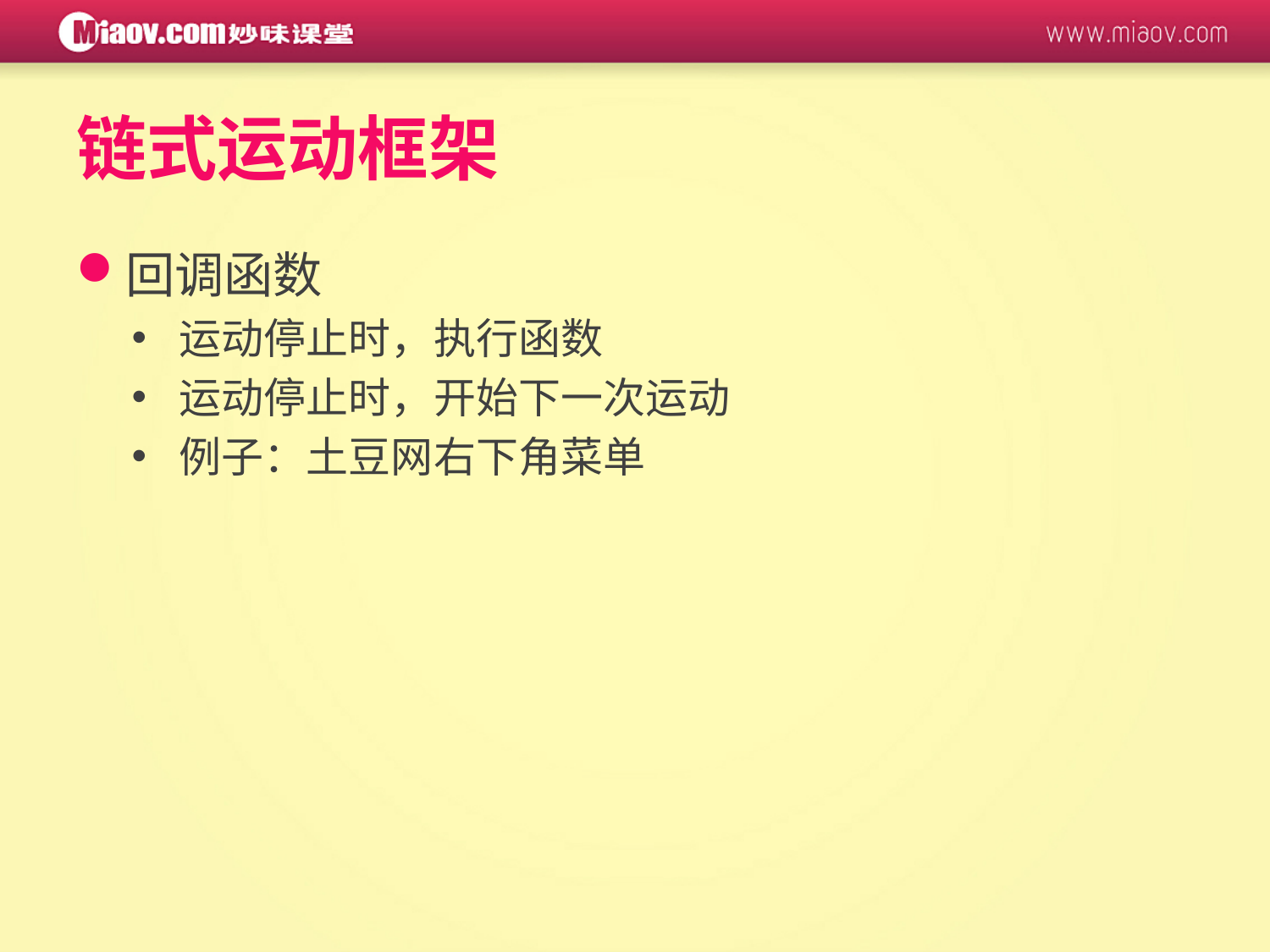

# 链式运动框架
回调函数
运动停止时，执行函数
运动停止时，开始下一次运动
例子：土豆网右下角菜单